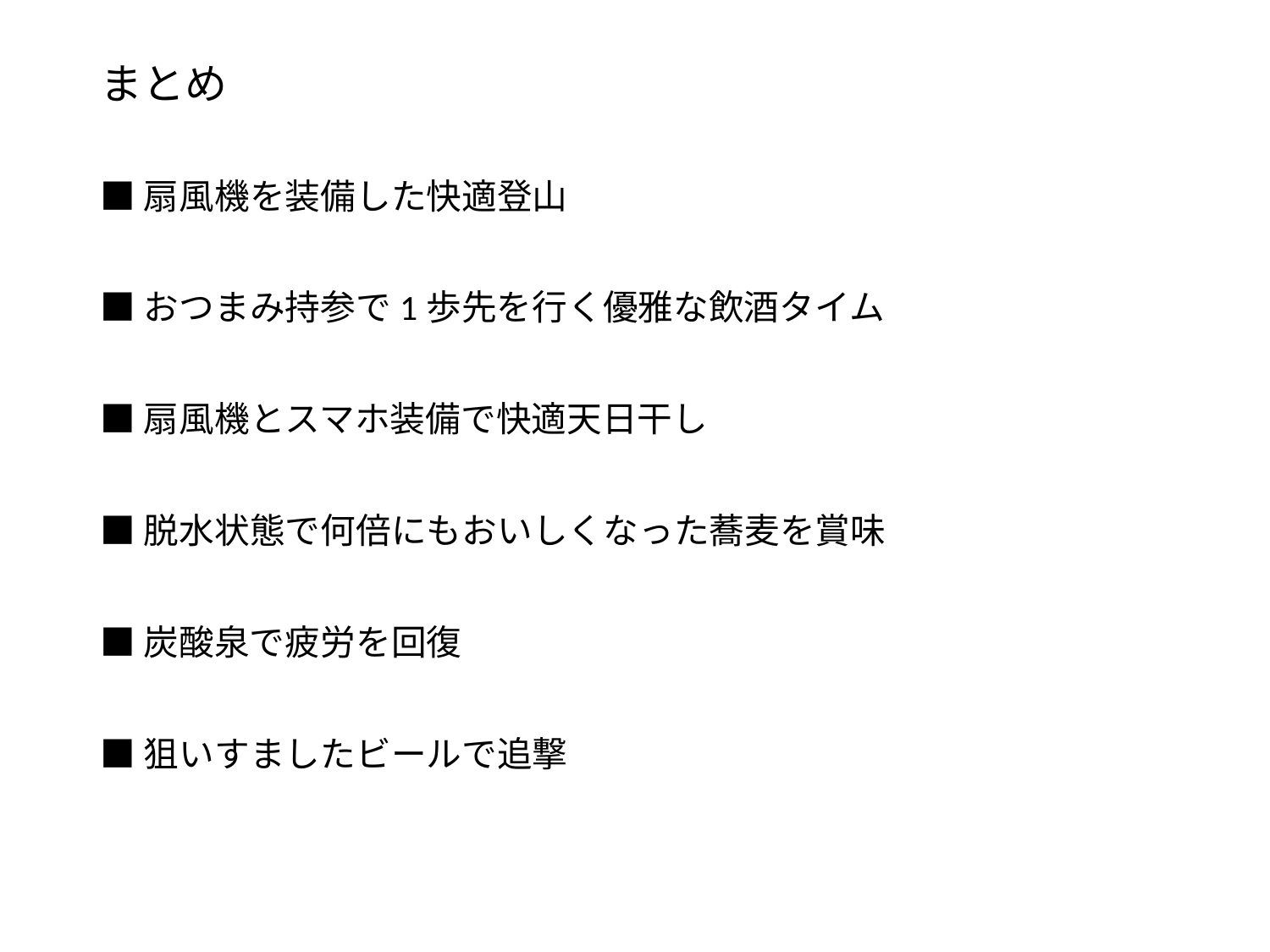

# まとめ
■扇風機を装備した快適登山

■おつまみ持参で1歩先を行く優雅な飲酒タイム

■扇風機とスマホ装備で快適天日干し

■脱水状態で何倍にもおいしくなった蕎麦を賞味

■炭酸泉で疲労を回復

■狙いすましたビールで追撃